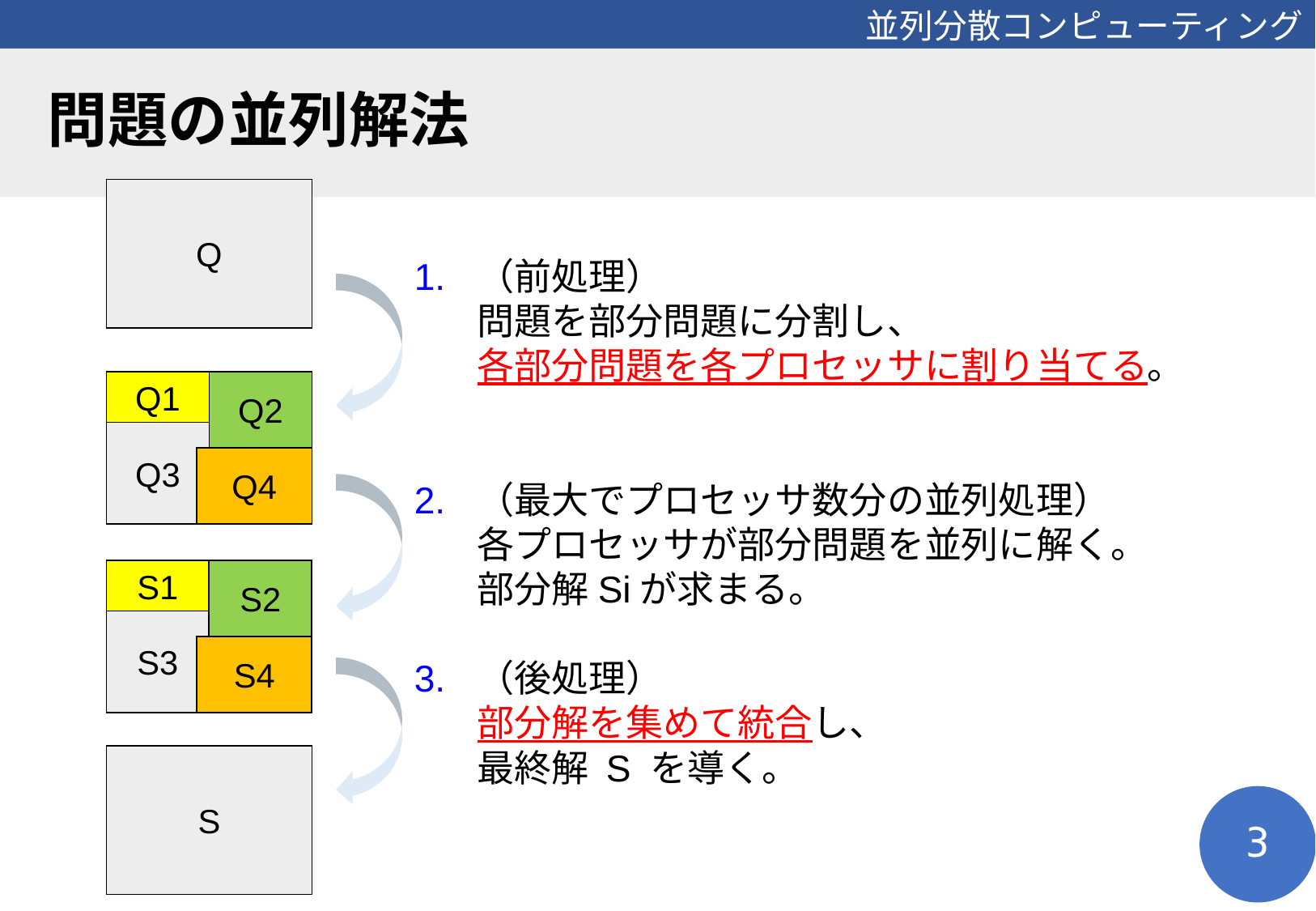

# 問題の並列解法
Q
（前処理）
問題を部分問題に分割し、
各部分問題を各プロセッサに割り当てる。

（最大でプロセッサ数分の並列処理）
各プロセッサが部分問題を並列に解く。
部分解Siが求まる。
（後処理）
部分解を集めて統合し、
最終解 S を導く。

Q1
Q2
Q3
Q4

S1
S2
S3
S4

S
3